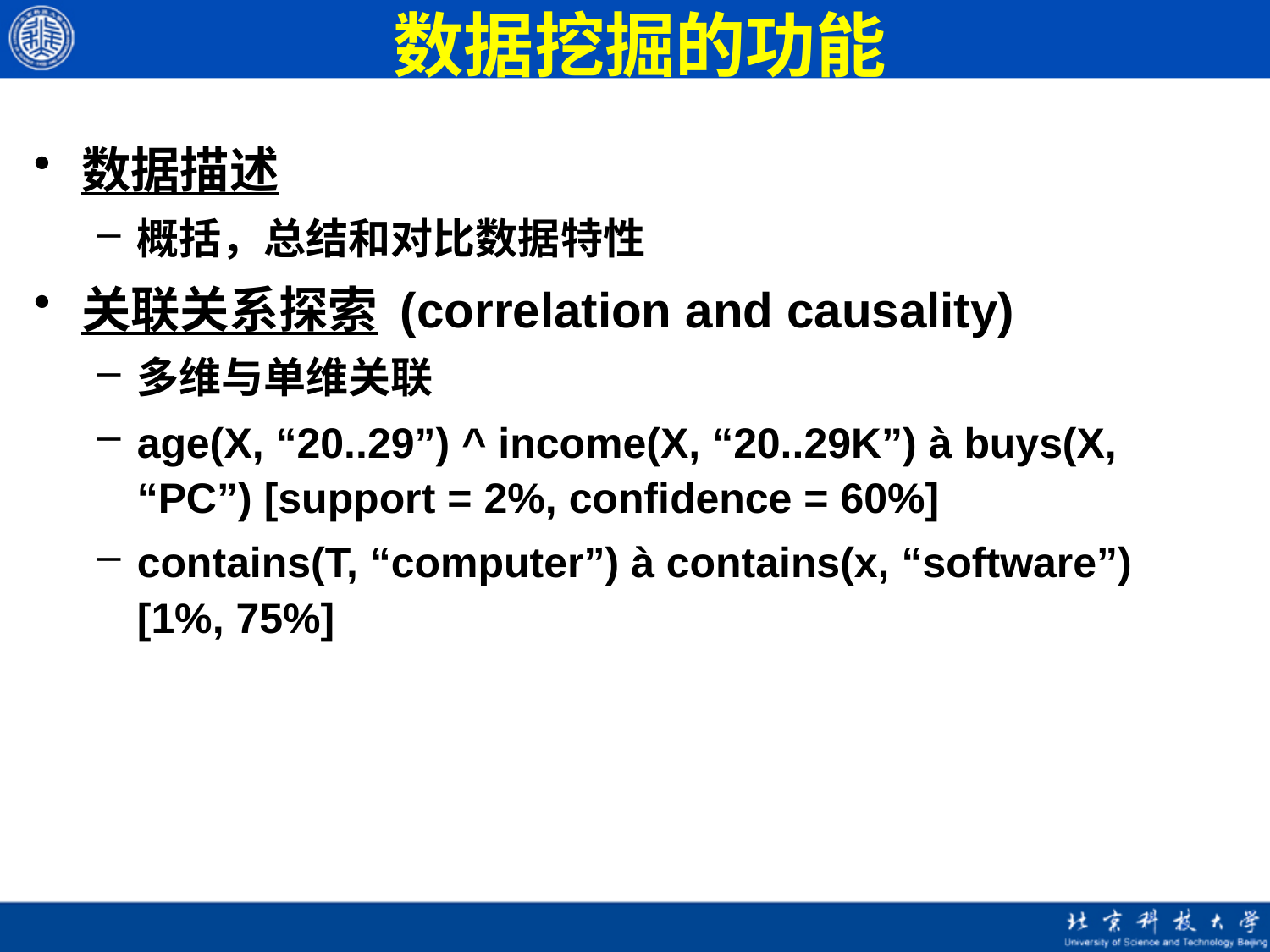

# 数据挖掘的功能
数据描述
概括，总结和对比数据特性
关联关系探索 (correlation and causality)
多维与单维关联
age(X, “20..29”) ^ income(X, “20..29K”) à buys(X, “PC”) [support = 2%, confidence = 60%]
contains(T, “computer”) à contains(x, “software”) [1%, 75%]